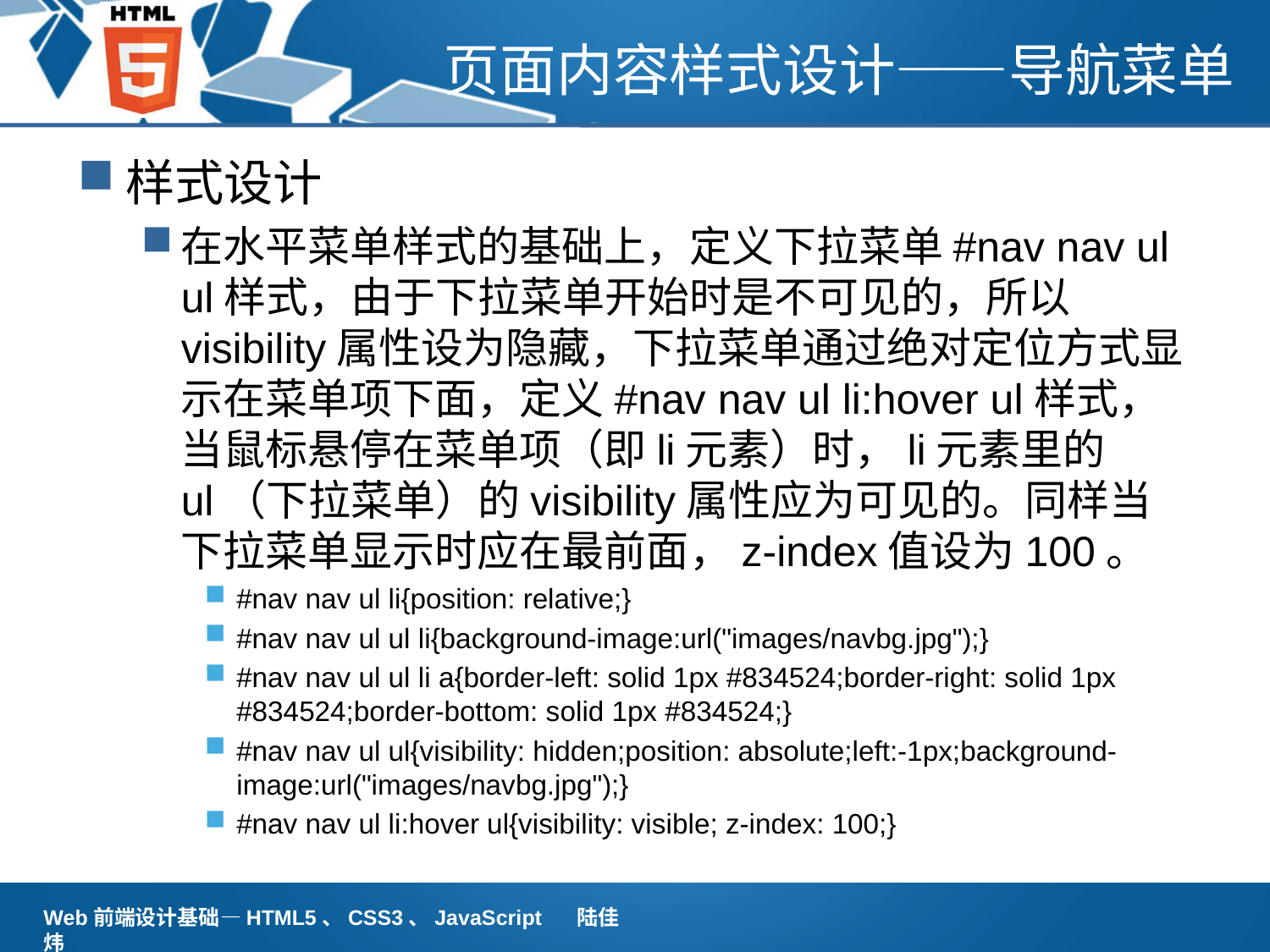

# 页面内容样式设计——导航菜单
样式设计
在水平菜单样式的基础上，定义下拉菜单#nav nav ul ul样式，由于下拉菜单开始时是不可见的，所以visibility属性设为隐藏，下拉菜单通过绝对定位方式显示在菜单项下面，定义#nav nav ul li:hover ul样式，当鼠标悬停在菜单项（即li元素）时，li元素里的ul（下拉菜单）的visibility属性应为可见的。同样当下拉菜单显示时应在最前面，z-index值设为100。
#nav nav ul li{position: relative;}
#nav nav ul ul li{background-image:url("images/navbg.jpg");}
#nav nav ul ul li a{border-left: solid 1px #834524;border-right: solid 1px #834524;border-bottom: solid 1px #834524;}
#nav nav ul ul{visibility: hidden;position: absolute;left:-1px;background-image:url("images/navbg.jpg");}
#nav nav ul li:hover ul{visibility: visible; z-index: 100;}